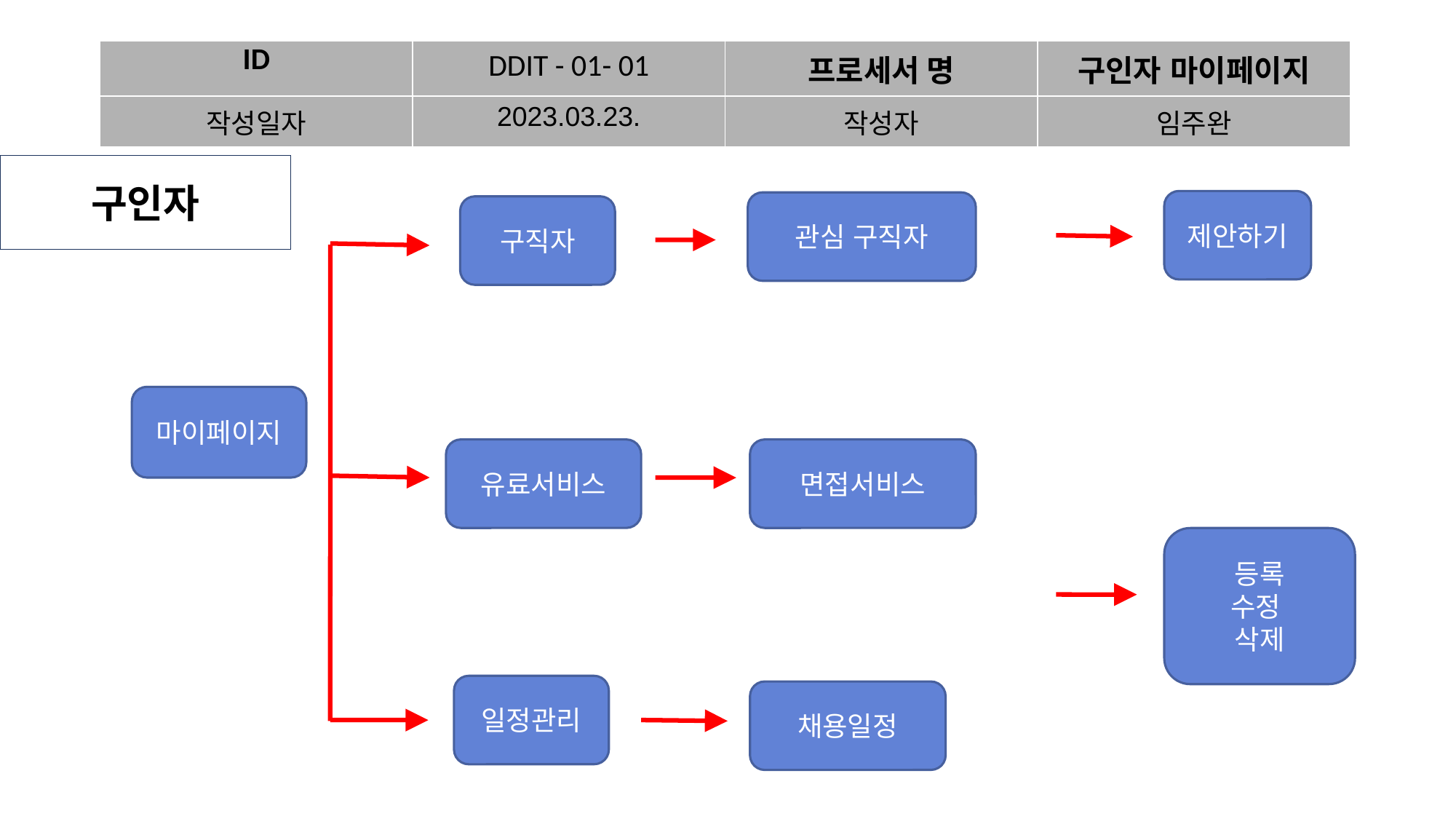

| ID | DDIT - 01- 01 | 프로세서 명 | 구인자 마이페이지 |
| --- | --- | --- | --- |
| 작성일자 | 2023.03.23. | 작성자 | 임주완 |
구인자
제안하기
관심 구직자
구직자
마이페이지
유료서비스
면접서비스

등록
수정
삭제

일정관리
채용일정